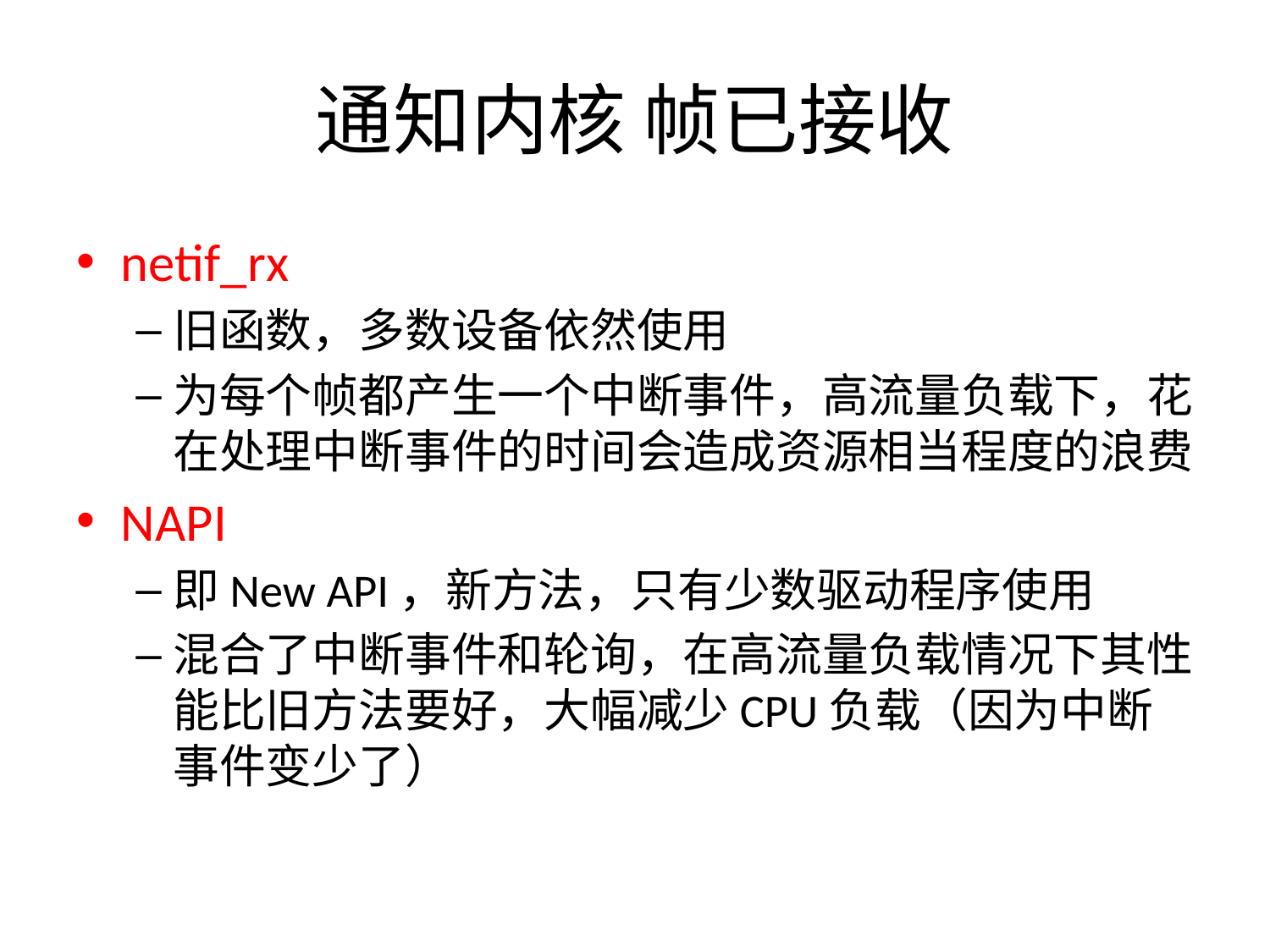

# 通知内核 帧已接收
netif_rx
旧函数，多数设备依然使用
为每个帧都产生一个中断事件，高流量负载下，花在处理中断事件的时间会造成资源相当程度的浪费
NAPI
即New API，新方法，只有少数驱动程序使用
混合了中断事件和轮询，在高流量负载情况下其性能比旧方法要好，大幅减少CPU负载（因为中断事件变少了）